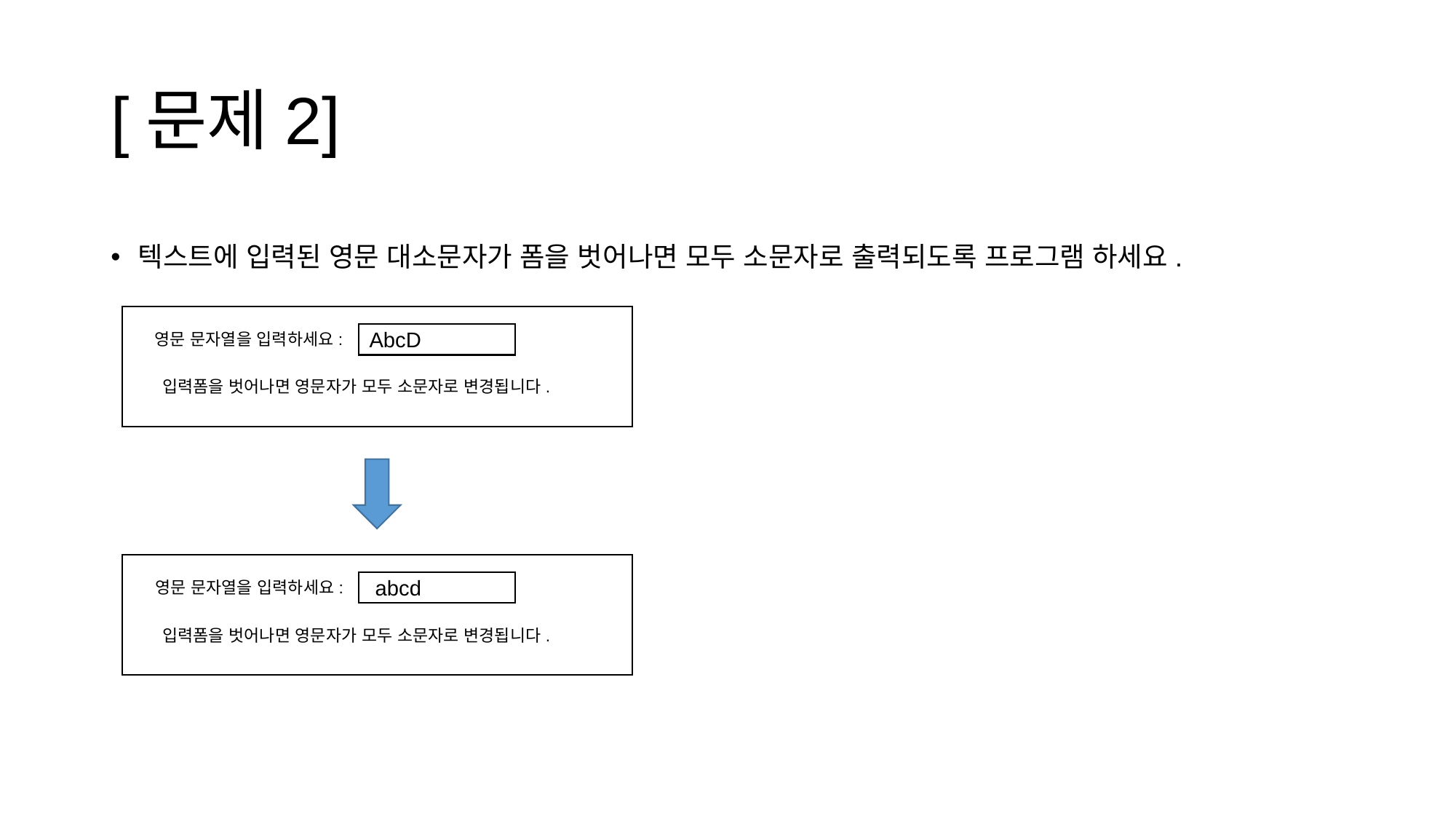

# [문제2]
텍스트에 입력된 영문 대소문자가 폼을 벗어나면 모두 소문자로 출력되도록 프로그램 하세요.

영문 문자열을 입력하세요:
AbcD
입력폼을 벗어나면 영문자가 모두 소문자로 변경됩니다.

영문 문자열을 입력하세요:
 abcd
입력폼을 벗어나면 영문자가 모두 소문자로 변경됩니다.